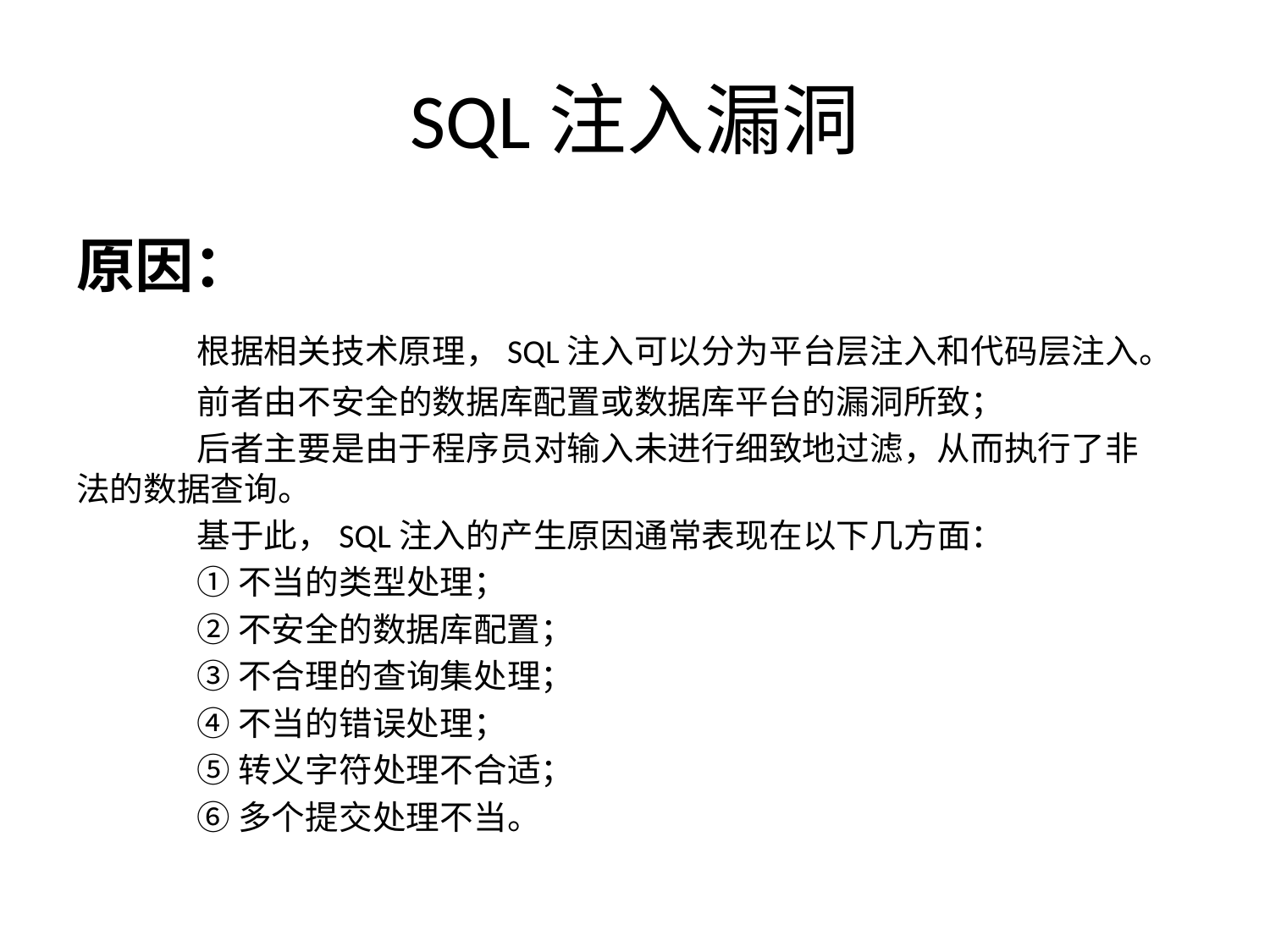

# SQL注入漏洞
原因：
	根据相关技术原理，SQL注入可以分为平台层注入和代码层注入。
	前者由不安全的数据库配置或数据库平台的漏洞所致；
	后者主要是由于程序员对输入未进行细致地过滤，从而执行了非	法的数据查询。
基于此，SQL注入的产生原因通常表现在以下几方面：
①不当的类型处理；
②不安全的数据库配置；
③不合理的查询集处理；
④不当的错误处理；
⑤转义字符处理不合适；
⑥多个提交处理不当。